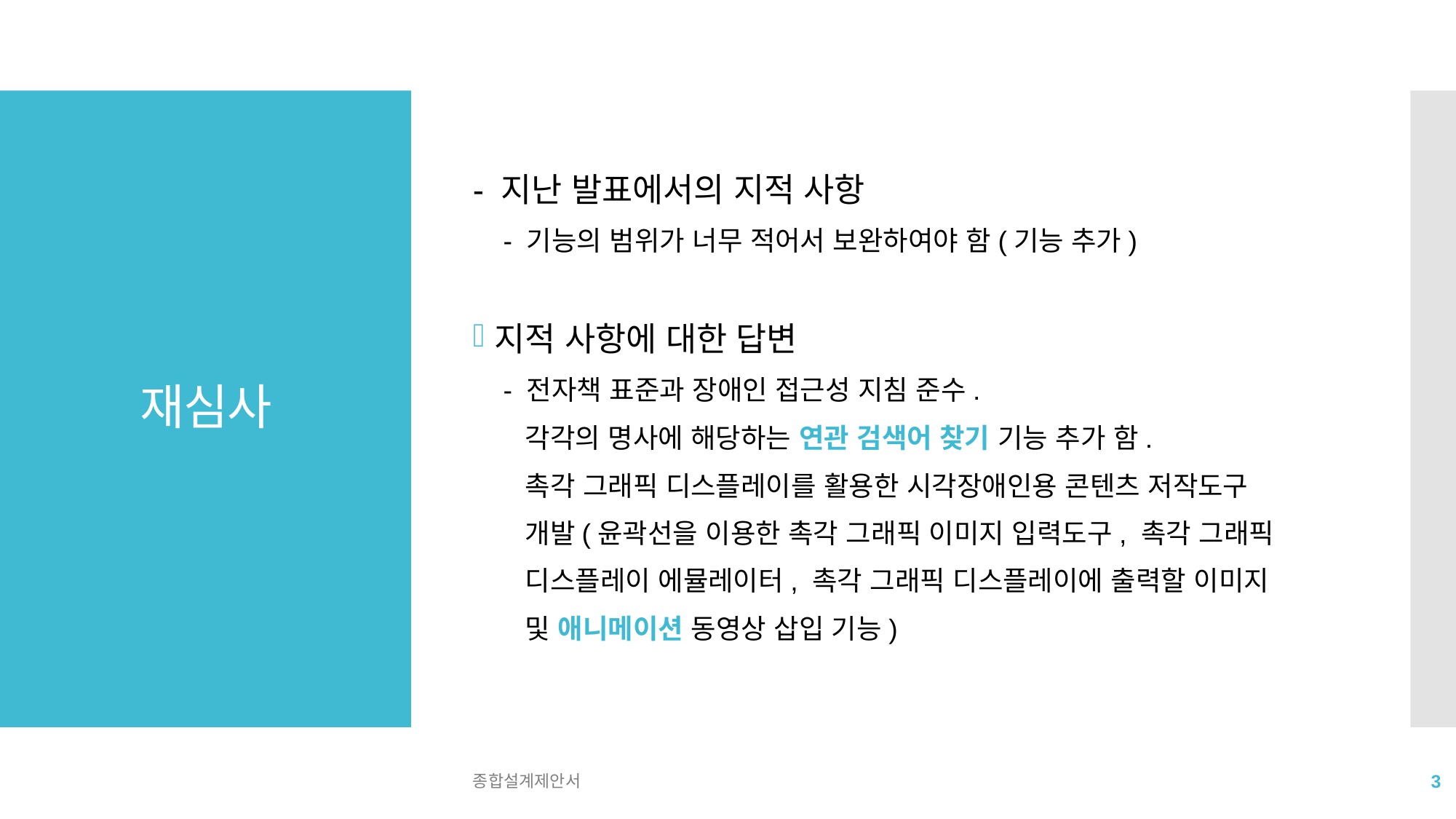

- 지난 발표에서의 지적 사항
    - 기능의 범위가 너무 적어서 보완하여야 함(기능 추가)

지적 사항에 대한 답변
    - 전자책 표준과 장애인 접근성 지침 준수.
      각각의 명사에 해당하는 연관 검색어 찾기 기능 추가 함.
      촉각 그래픽 디스플레이를 활용한 시각장애인용 콘텐츠 저작도구
      개발(윤곽선을 이용한 촉각 그래픽 이미지 입력도구, 촉각 그래픽
      디스플레이 에뮬레이터, 촉각 그래픽 디스플레이에 출력할 이미지
      및 애니메이션 동영상 삽입 기능)
# 재심사
종합설계제안서
3